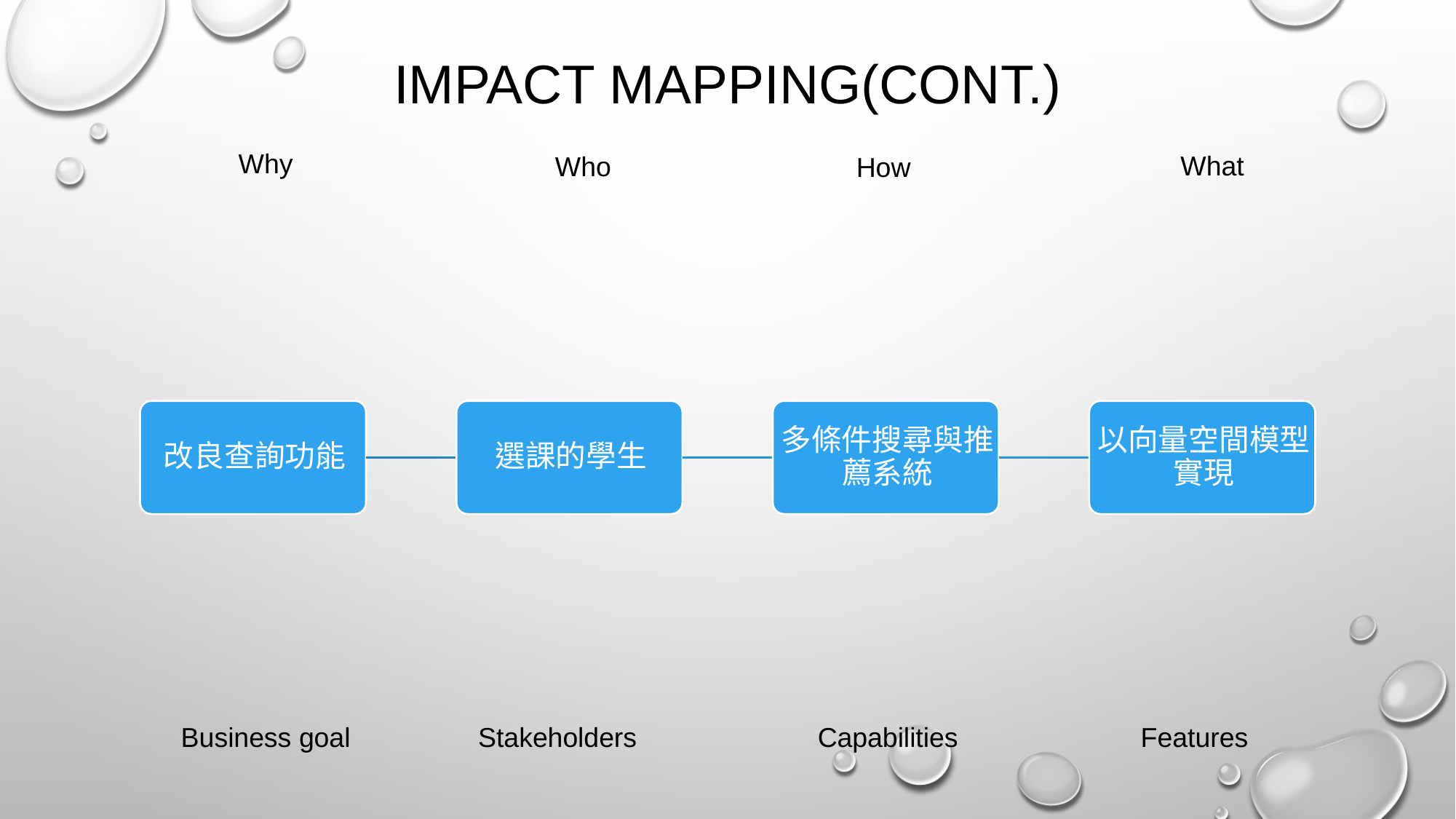

# Impact Mapping(cont.)
改良查詢功能

選課的學生

多條件搜尋與推薦系統

以向量空間模型實現
Why
What
Who
How
Business goal
Stakeholders
Capabilities
Features